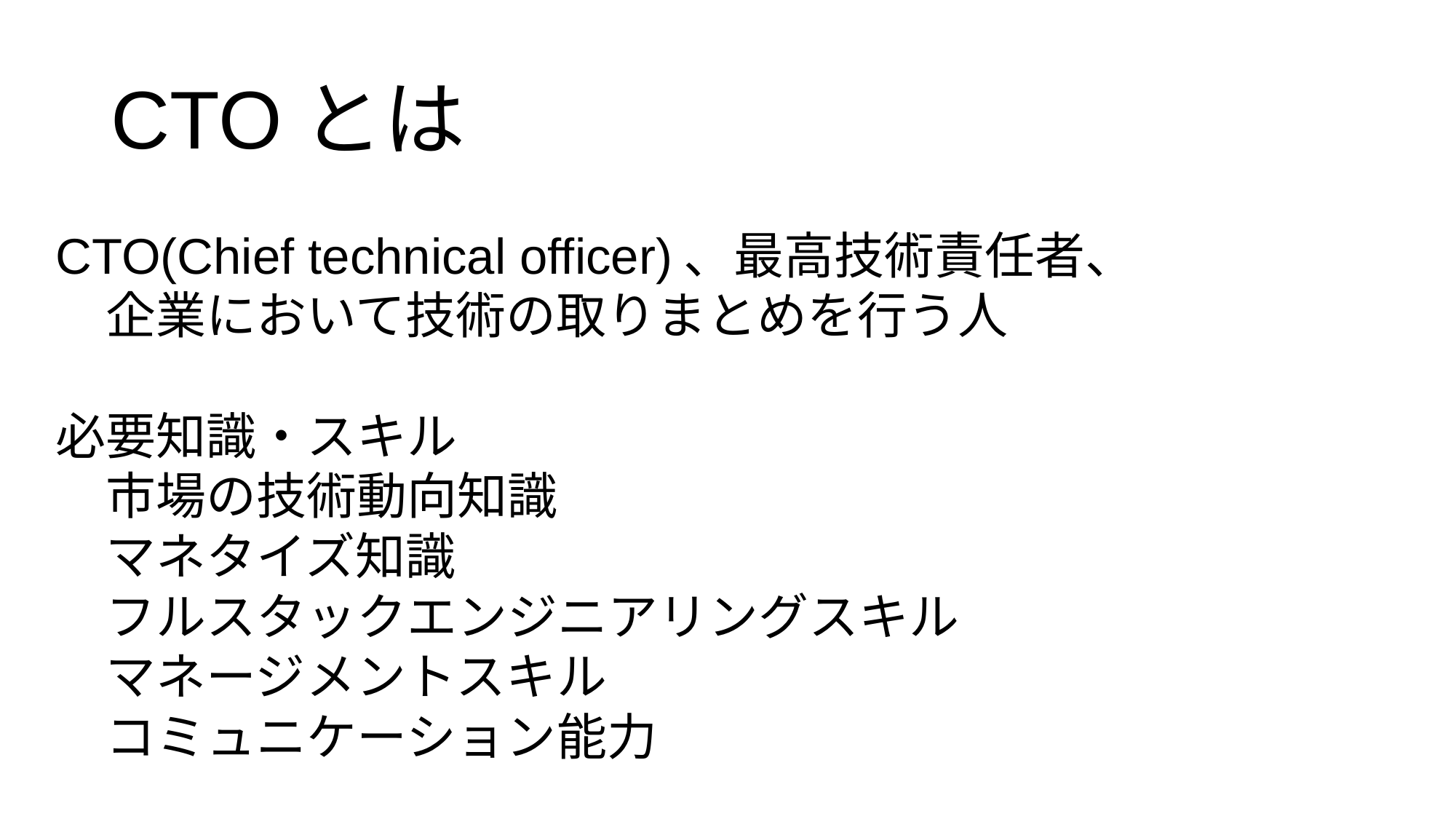

# CTOとは
CTO(Chief technical officer)、最高技術責任者、
　企業において技術の取りまとめを行う人

必要知識・スキル
　市場の技術動向知識
　マネタイズ知識
　フルスタックエンジニアリングスキル
　マネージメントスキル
　コミュニケーション能力